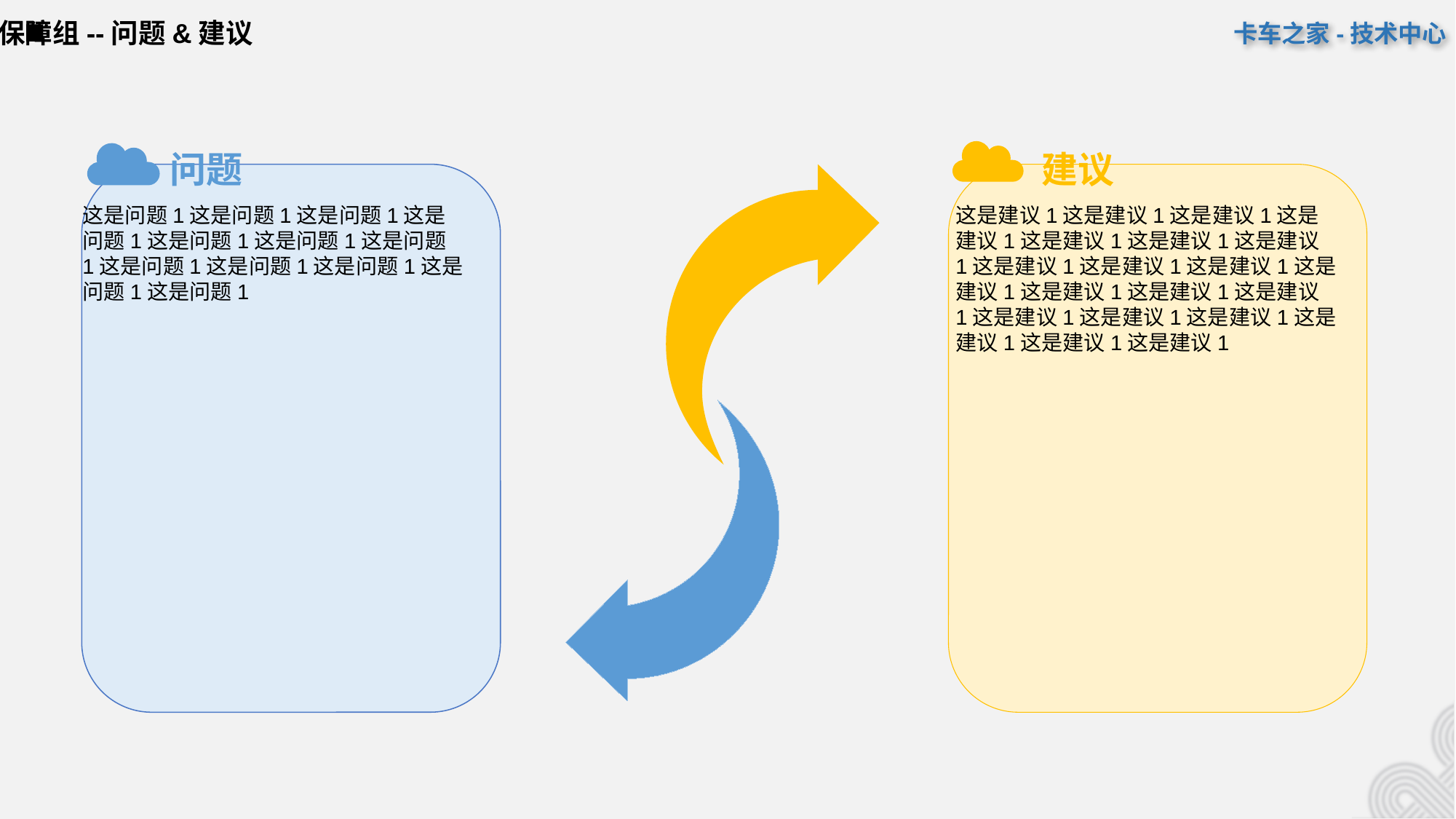

质量保障组--问题&建议
这是问题1这是问题1这是问题1这是
问题1这是问题1这是问题1这是问题
1这是问题1这是问题1这是问题1这是
问题1这是问题1
这是建议1这是建议1这是建议1这是
建议1这是建议1这是建议1这是建议
1这是建议1这是建议1这是建议1这是
建议1这是建议1这是建议1这是建议
1这是建议1这是建议1这是建议1这是
建议1这是建议1这是建议1